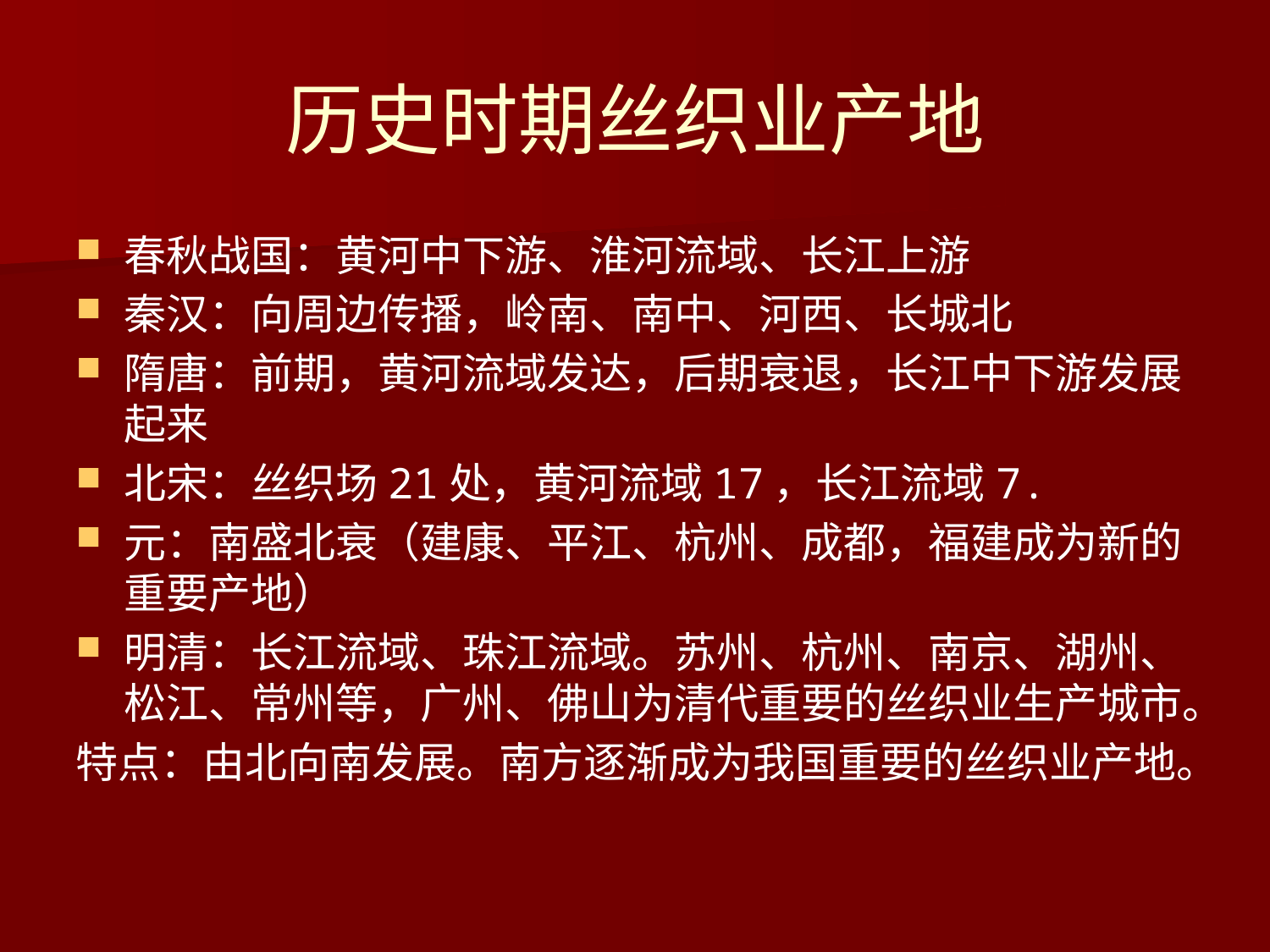

# 历史时期丝织业产地
春秋战国：黄河中下游、淮河流域、长江上游
秦汉：向周边传播，岭南、南中、河西、长城北
隋唐：前期，黄河流域发达，后期衰退，长江中下游发展起来
北宋：丝织场21处，黄河流域17，长江流域7.
元：南盛北衰（建康、平江、杭州、成都，福建成为新的重要产地）
明清：长江流域、珠江流域。苏州、杭州、南京、湖州、松江、常州等，广州、佛山为清代重要的丝织业生产城市。
特点：由北向南发展。南方逐渐成为我国重要的丝织业产地。